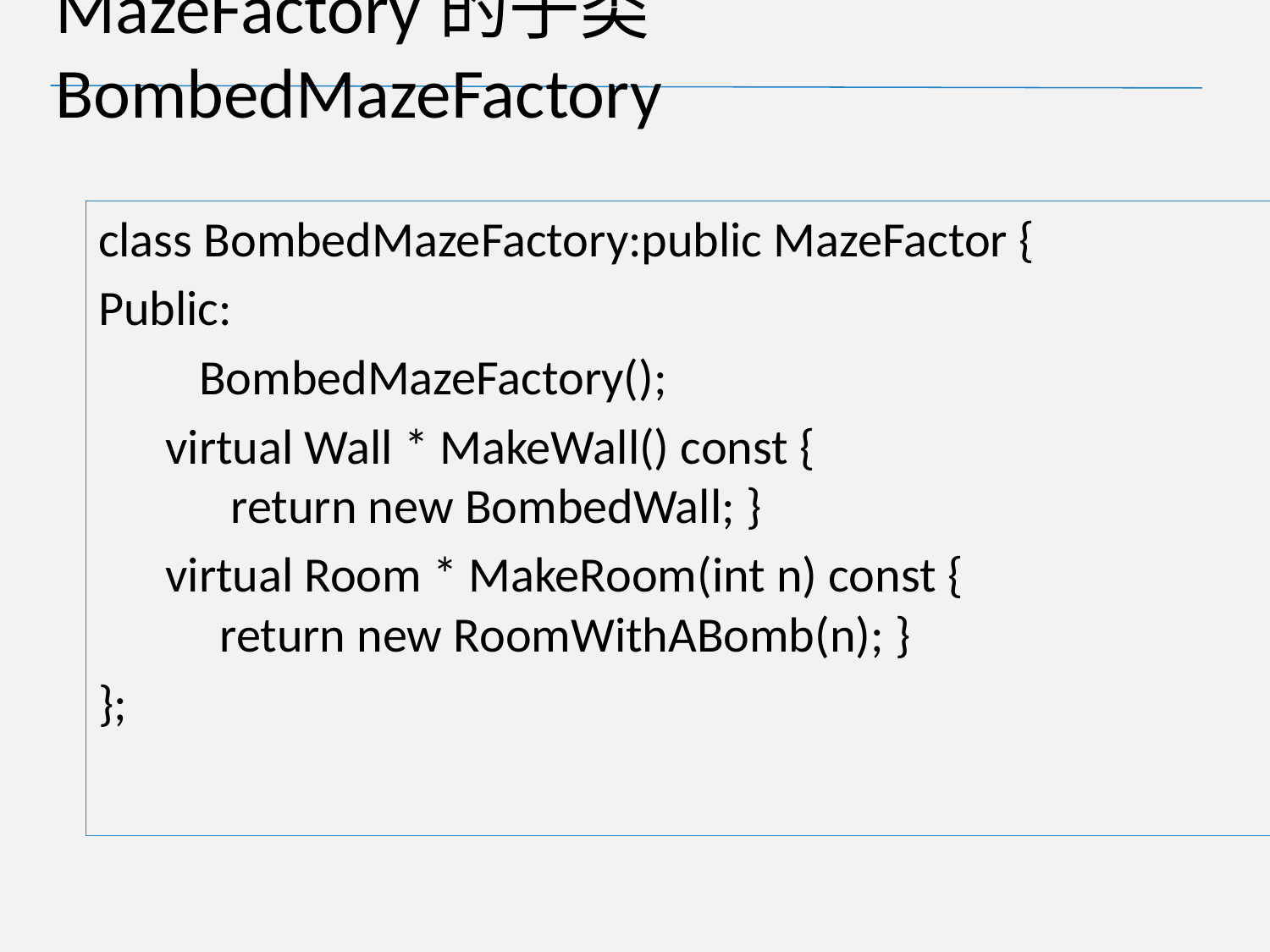

MazeFactory的子类BombedMazeFactory
class BombedMazeFactory:public MazeFactor {
Public:
         BombedMazeFactory();
      virtual Wall * MakeWall() const {
        return new BombedWall; }
      virtual Room * MakeRoom(int n) const {
       return new RoomWithABomb(n); }
};